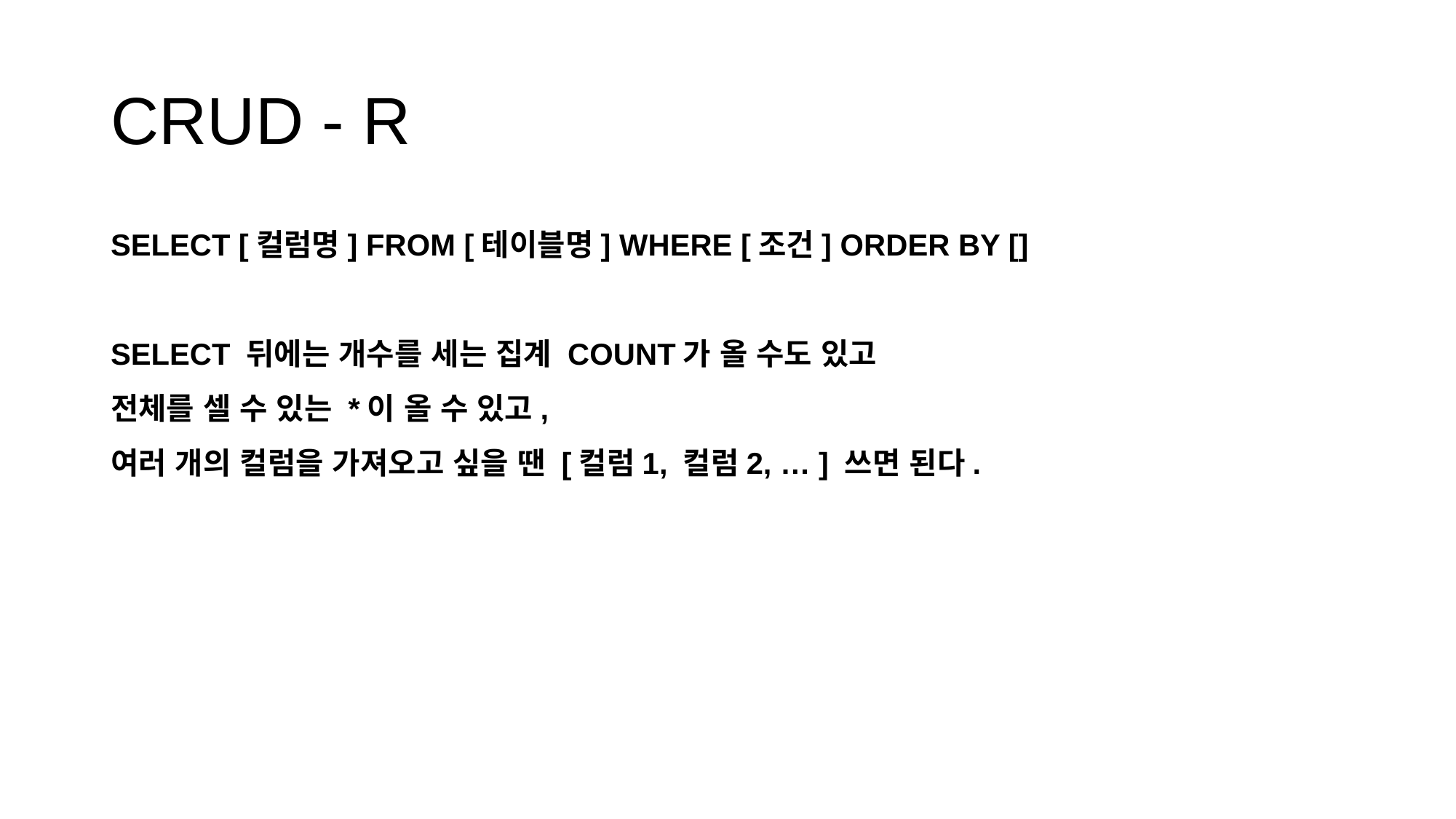

# CRUD - R
SELECT [컬럼명] FROM [테이블명] WHERE [조건] ORDER BY []

SELECT 뒤에는 개수를 세는 집계 COUNT가 올 수도 있고
전체를 셀 수 있는 *이 올 수 있고,
여러 개의 컬럼을 가져오고 싶을 땐 [컬럼1, 컬럼2, … ] 쓰면 된다.